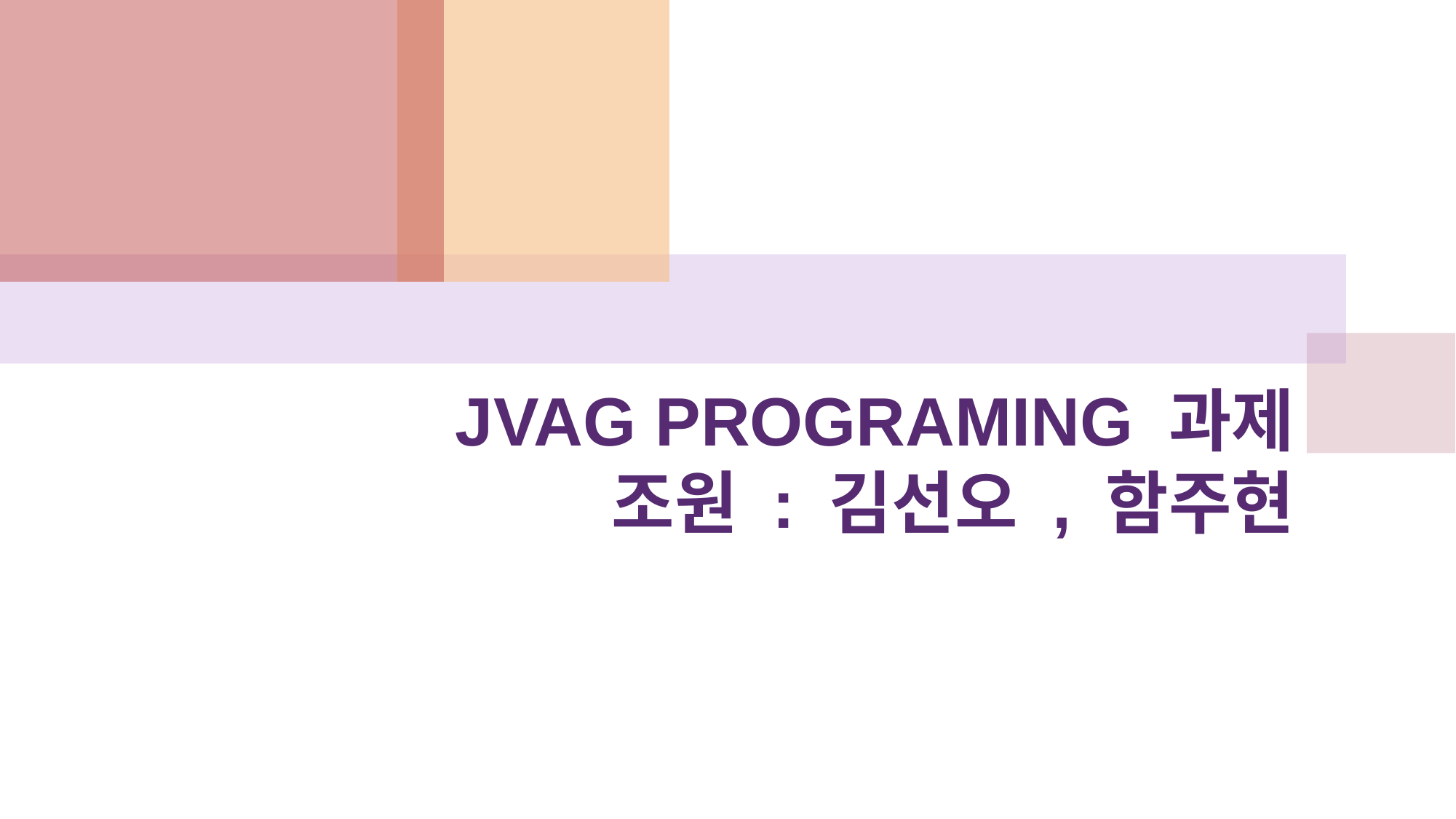

# JVAG PROGRAMING 과제 조원 : 김선오 , 함주현